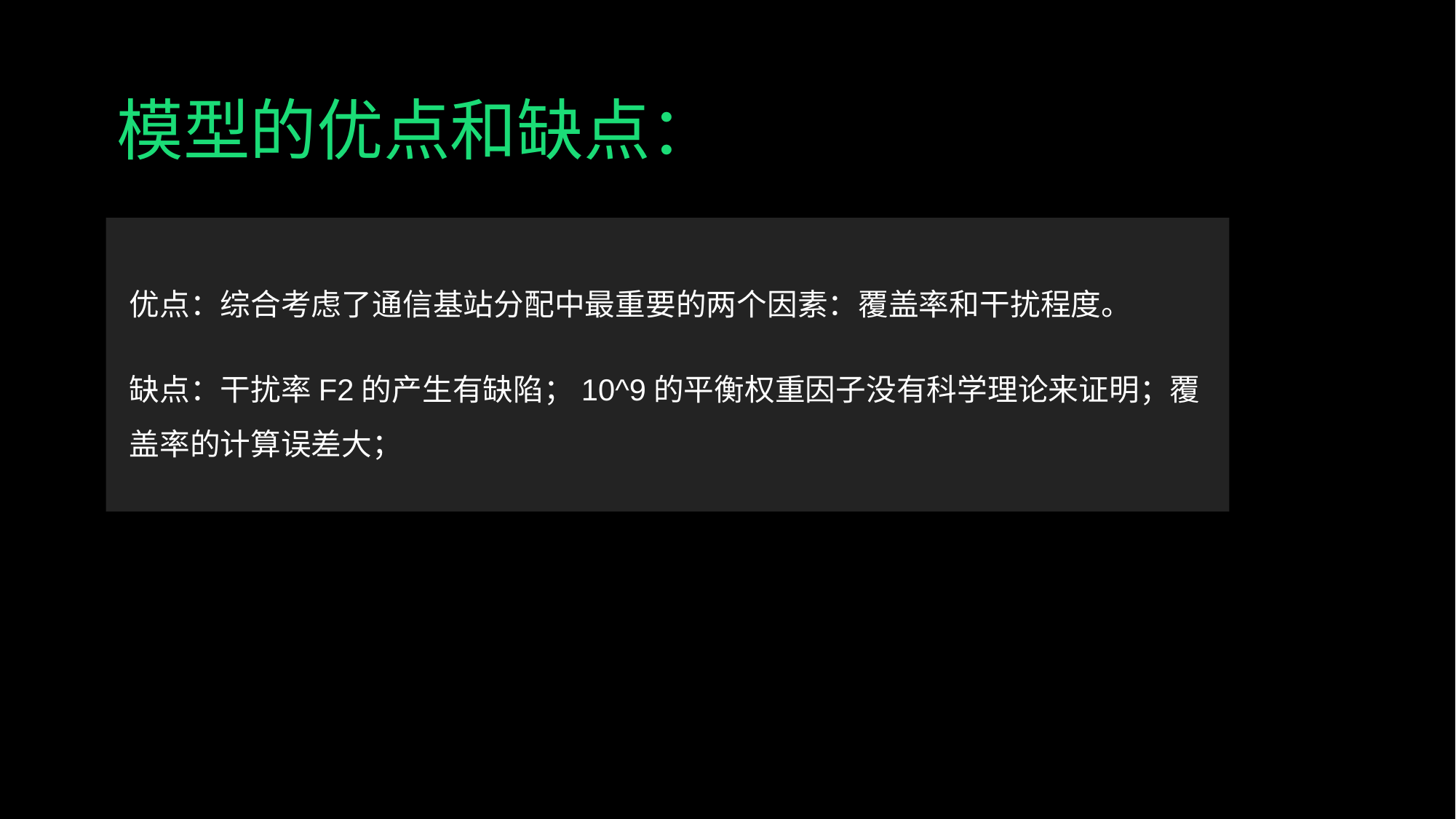

模型的优点和缺点：

优点：综合考虑了通信基站分配中最重要的两个因素：覆盖率和干扰程度。
缺点：干扰率F2的产生有缺陷；10^9的平衡权重因子没有科学理论来证明；覆盖率的计算误差大；